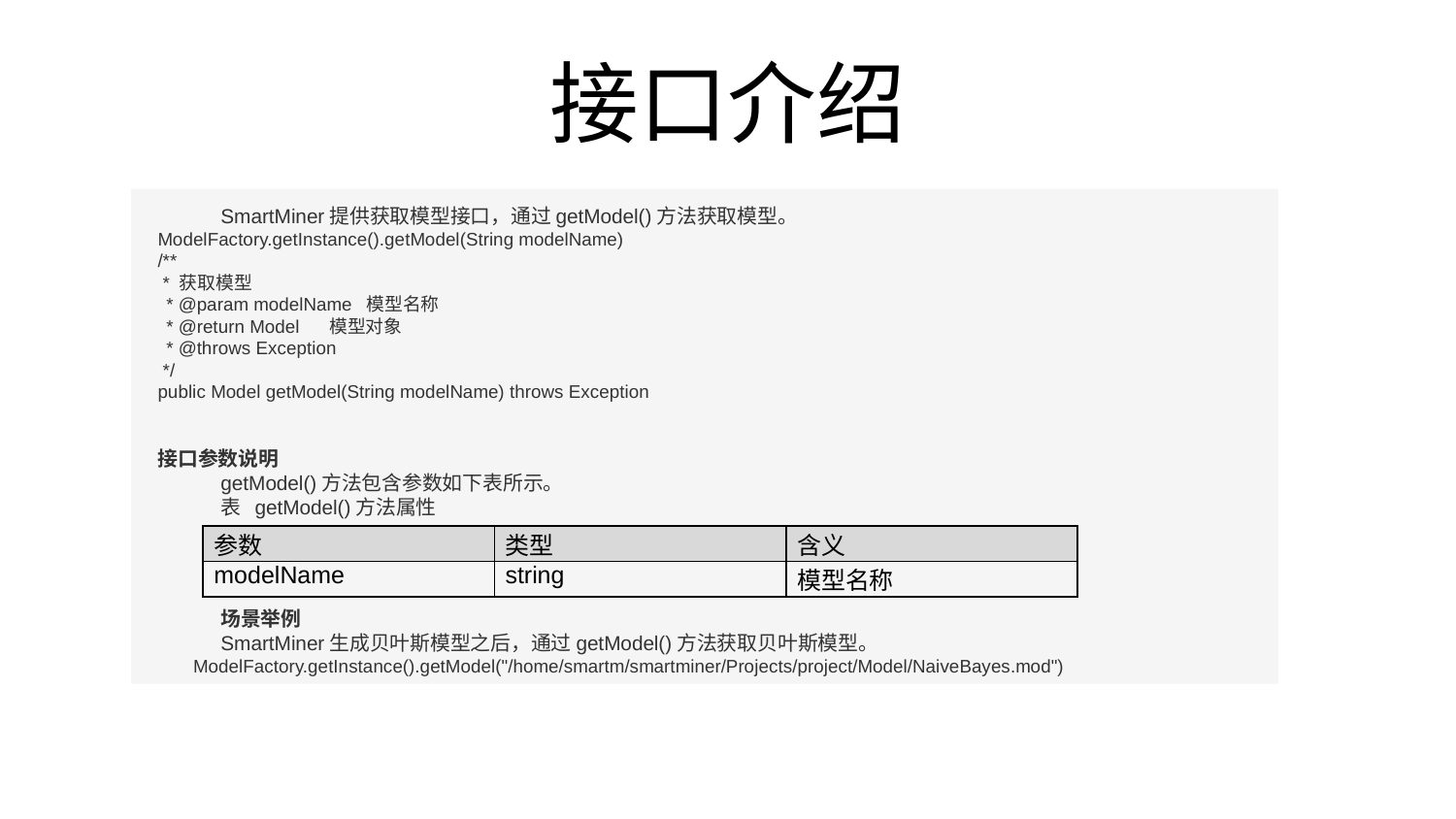

# 接口介绍

SmartMiner提供获取模型接口，通过getModel()方法获取模型。
ModelFactory.getInstance().getModel(String modelName) 
/** 
 * 获取模型 
 * @param modelName  模型名称  
 * @return Model     模型对象 
 * @throws Exception 
 */ 
public Model getModel(String modelName) throws Exception
接口参数说明
getModel()方法包含参数如下表所示。
表  getModel()方法属性

场景举例
SmartMiner生成贝叶斯模型之后，通过getModel()方法获取贝叶斯模型。
       ModelFactory.getInstance().getModel("/home/smartm/smartminer/Projects/project/Model/NaiveBayes.mod")
| 参数 | 类型 | 含义 |
| --- | --- | --- |
| modelName | string | 模型名称 |